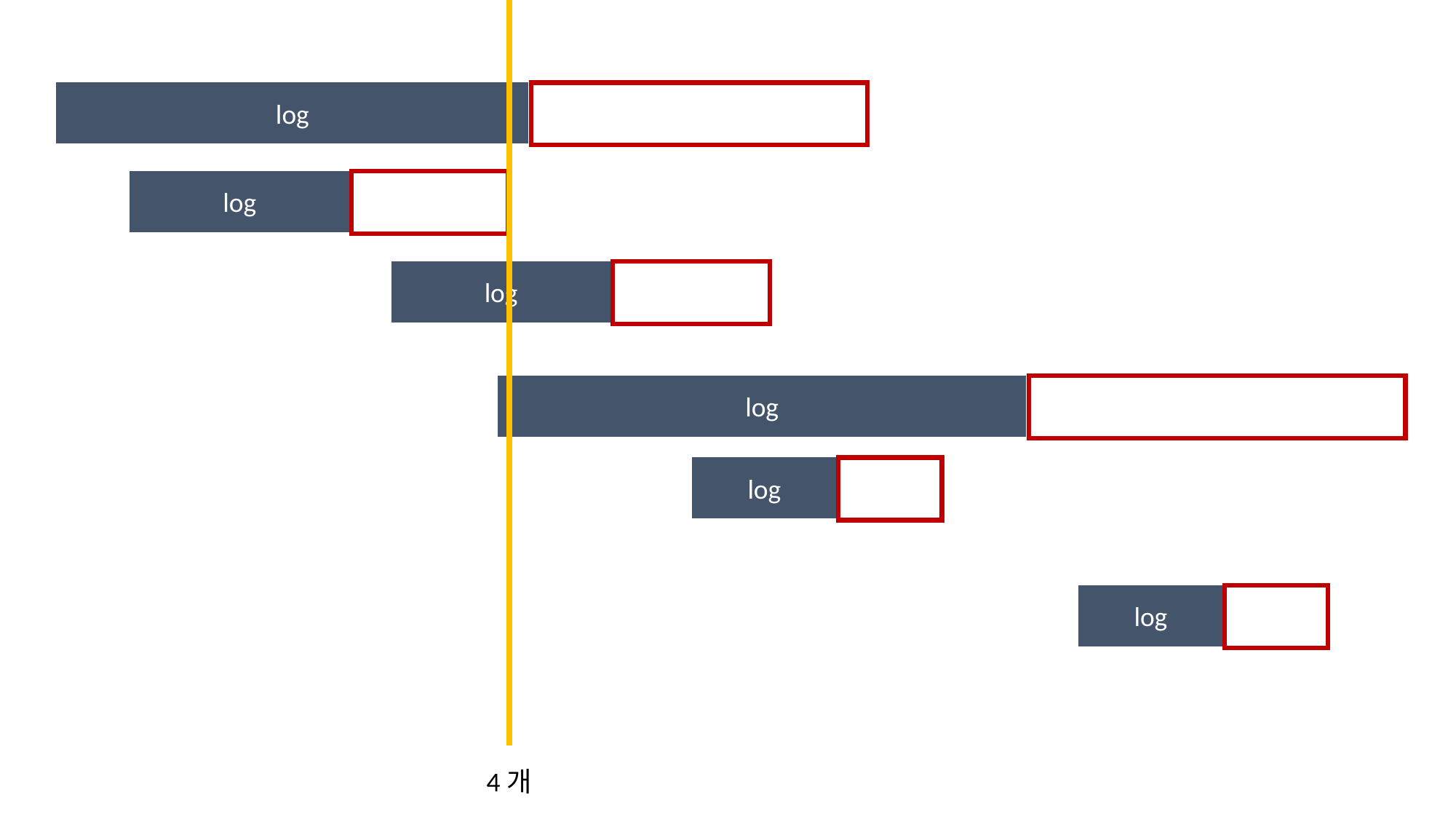

4개
log

log

log

log

log

log